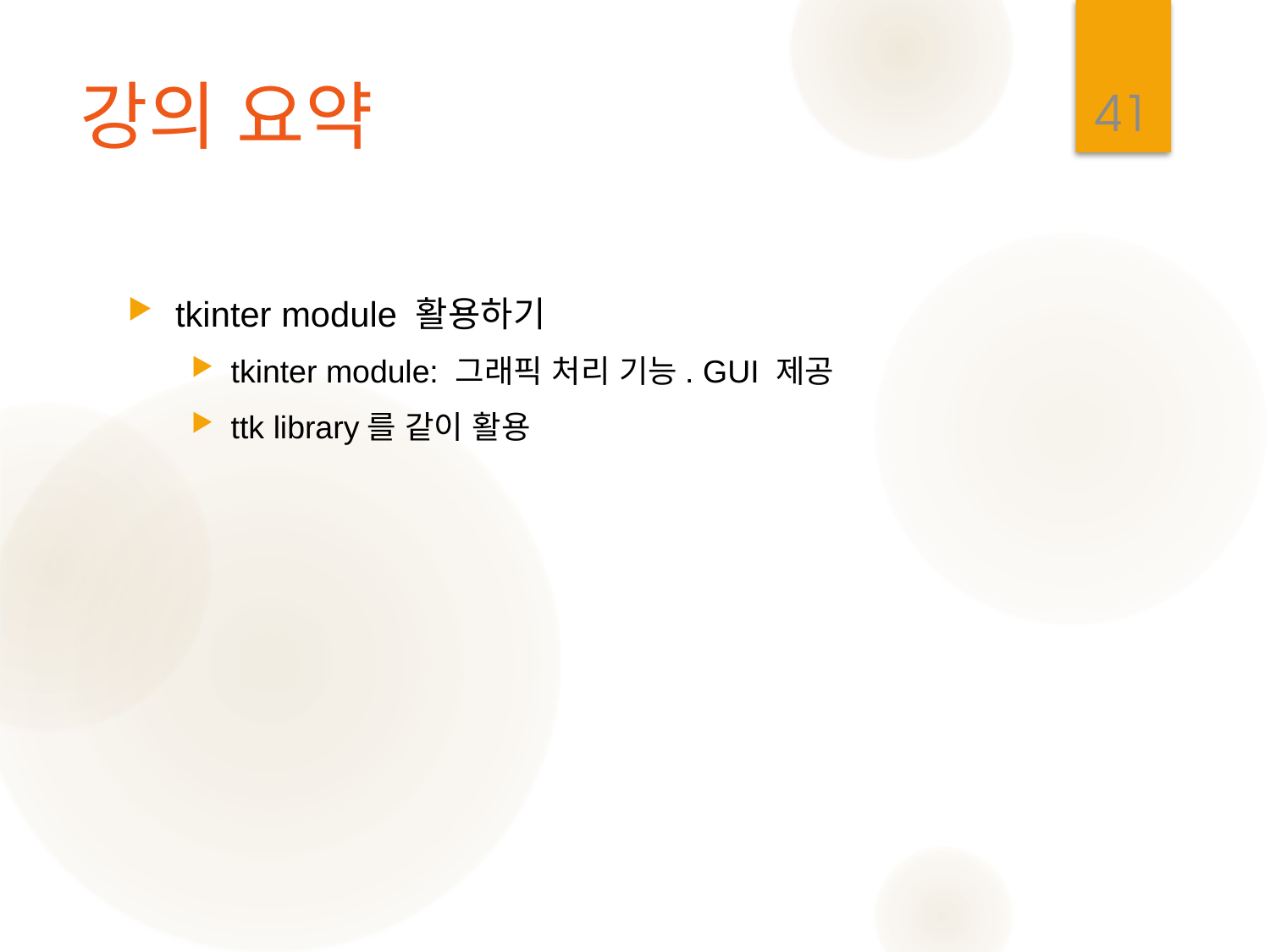

41
# 강의 요약
tkinter module 활용하기
tkinter module: 그래픽 처리 기능. GUI 제공
ttk library를 같이 활용